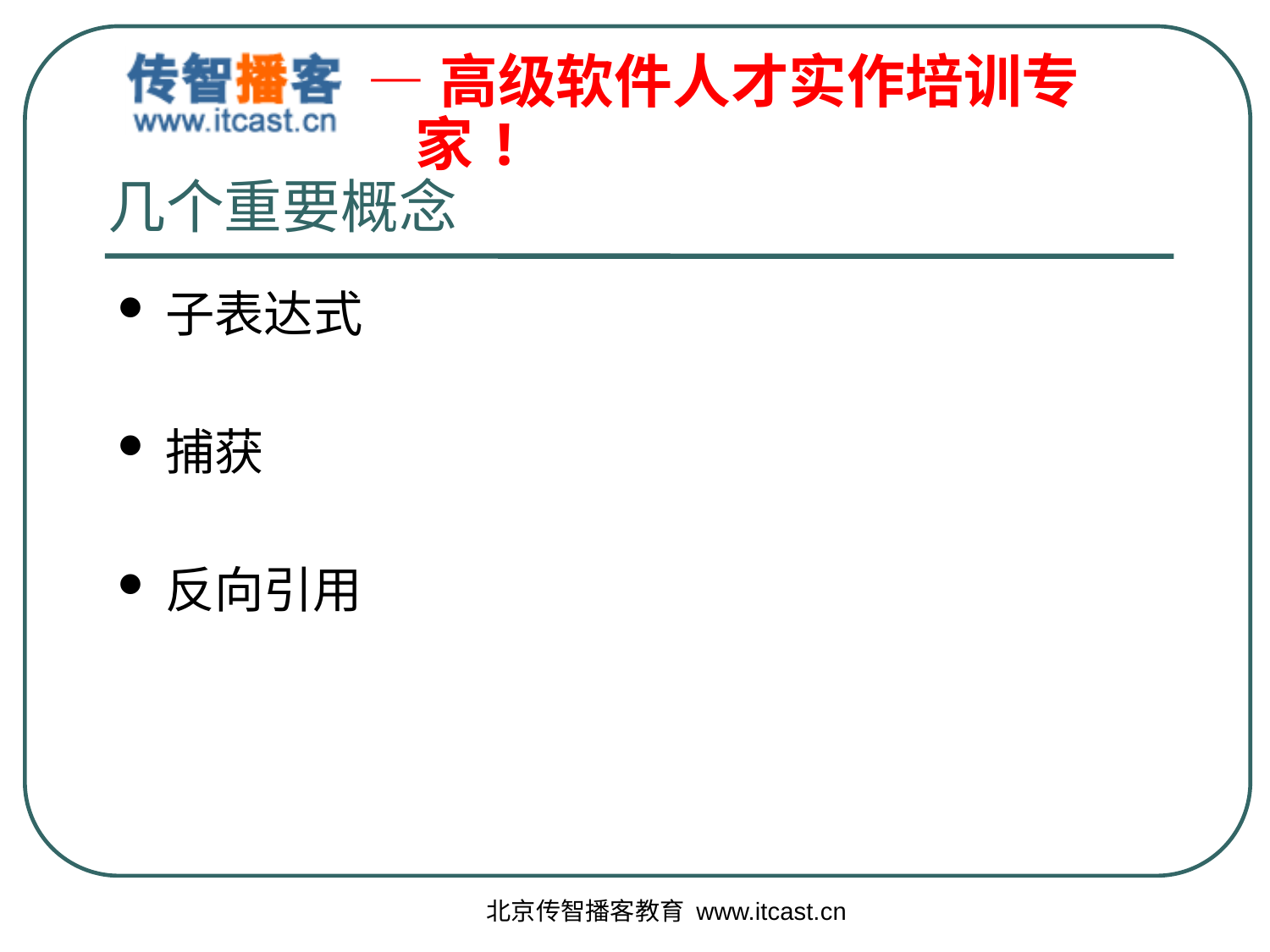

# 几个重要概念
子表达式

捕获

反向引用
北京传智播客教育 www.itcast.cn